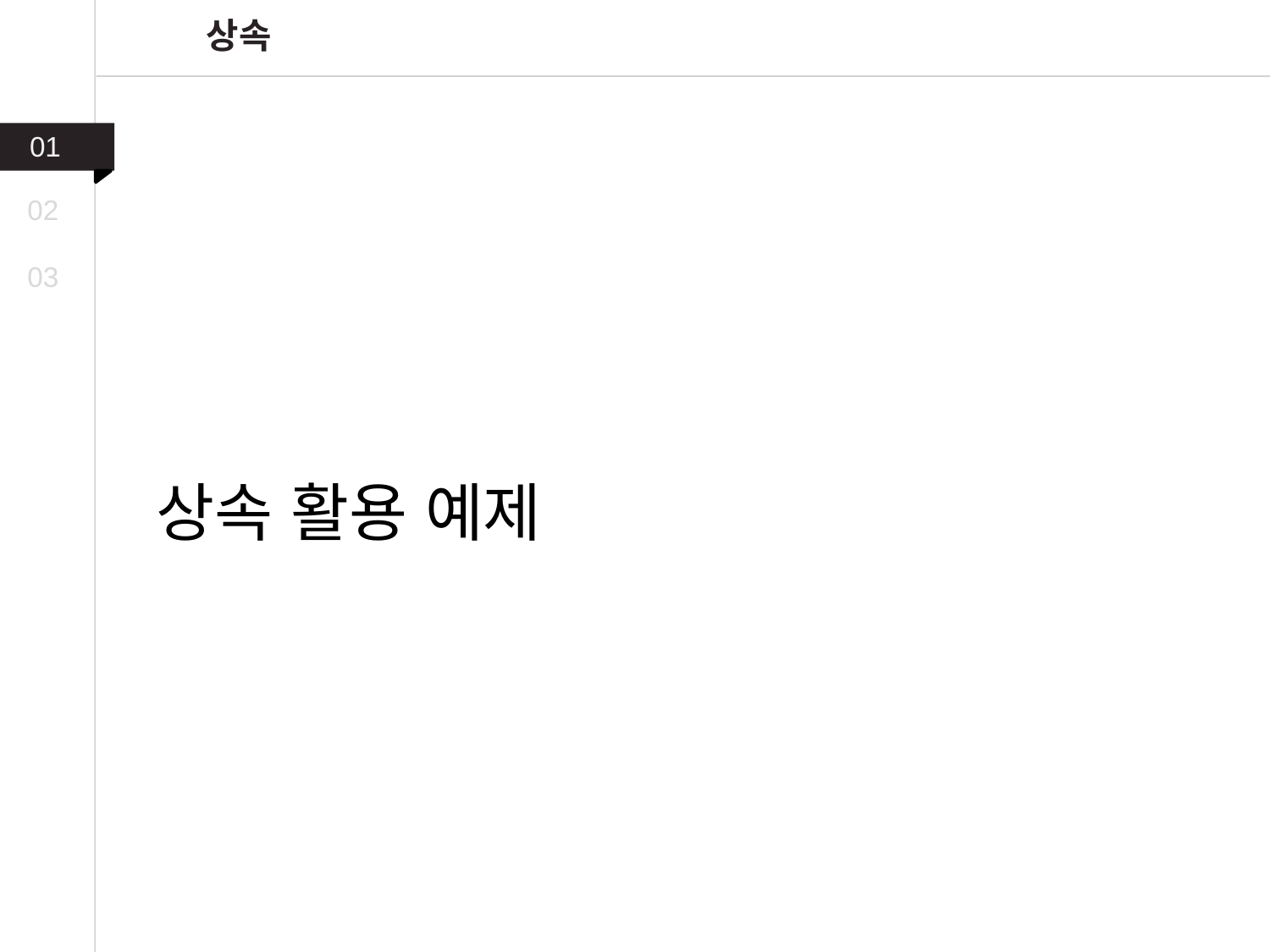

상속
01

02
03
상속 활용 예제